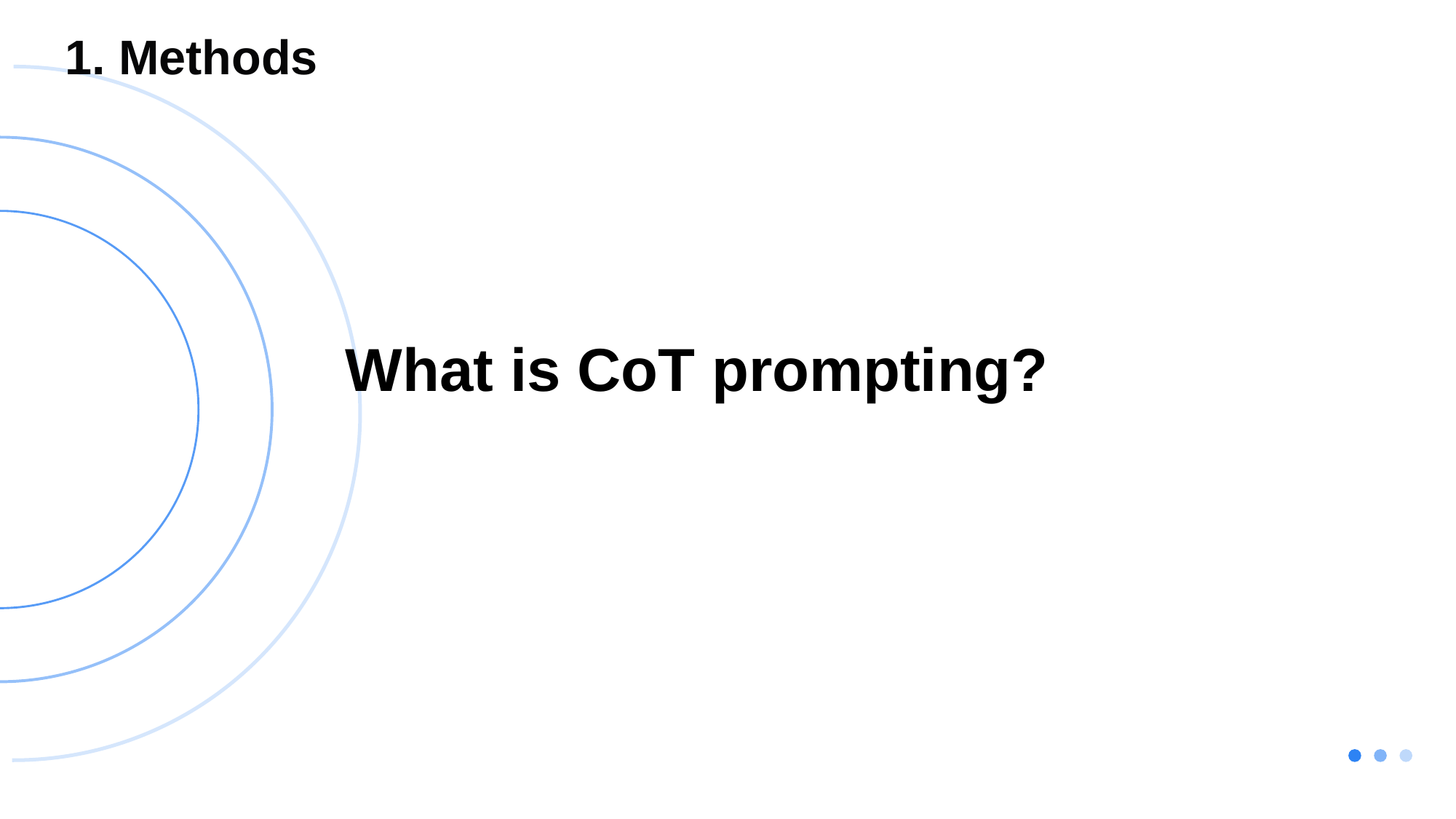

行业PPT模板http://www.1ppt.com/hangye/
1. Methods

What is CoT prompting?